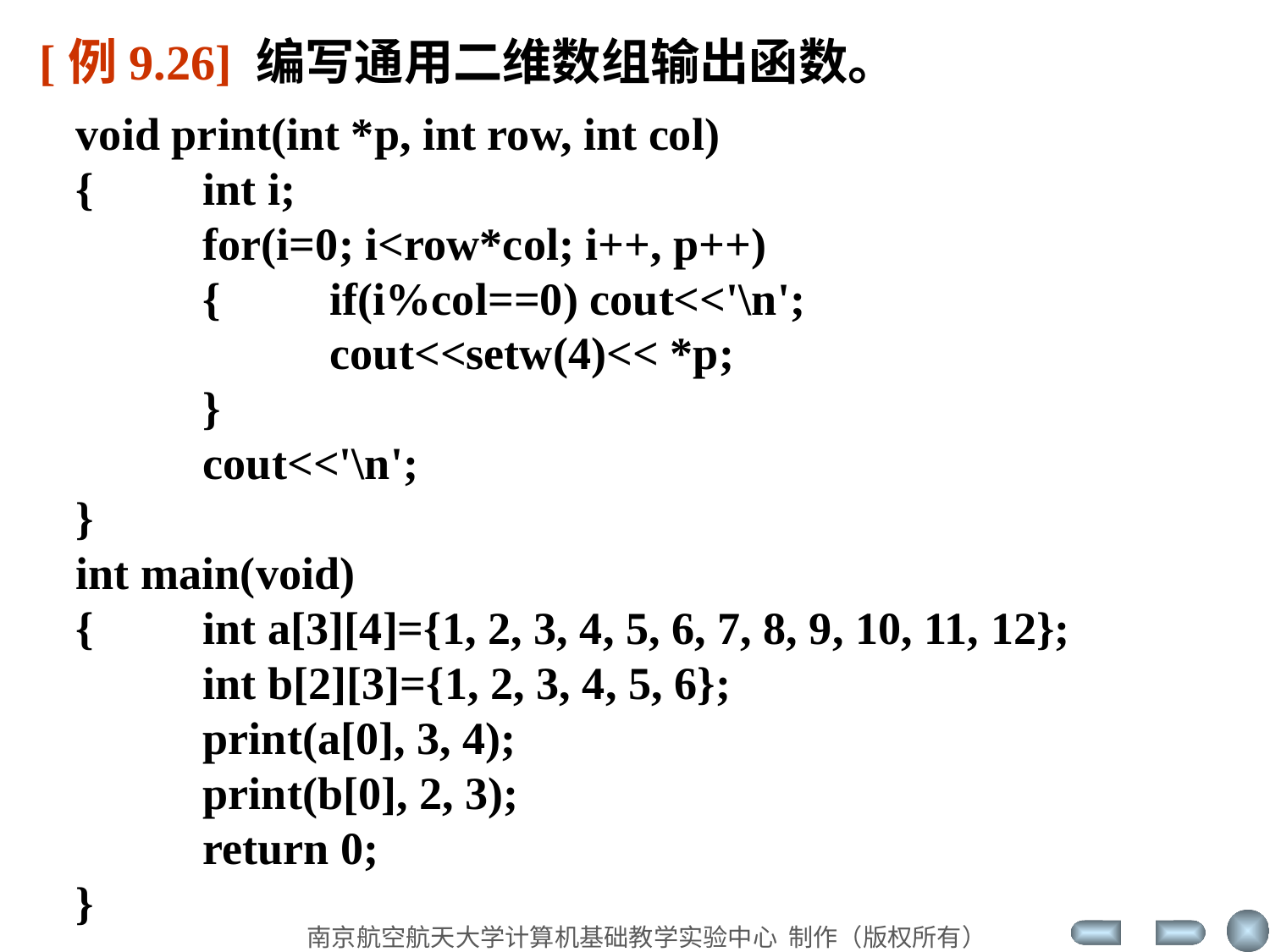

[例9.26] 编写通用二维数组输出函数。
void print(int *p, int row, int col)
{	int i;
	for(i=0; i<row*col; i++, p++)
	{	if(i%col==0) cout<<'\n';
		cout<<setw(4)<< *p;
	}
	cout<<'\n';
}
int main(void)
{  	int a[3][4]={1, 2, 3, 4, 5, 6, 7, 8, 9, 10, 11, 12};
	int b[2][3]={1, 2, 3, 4, 5, 6};
	print(a[0], 3, 4);
	print(b[0], 2, 3);
	return 0;
}